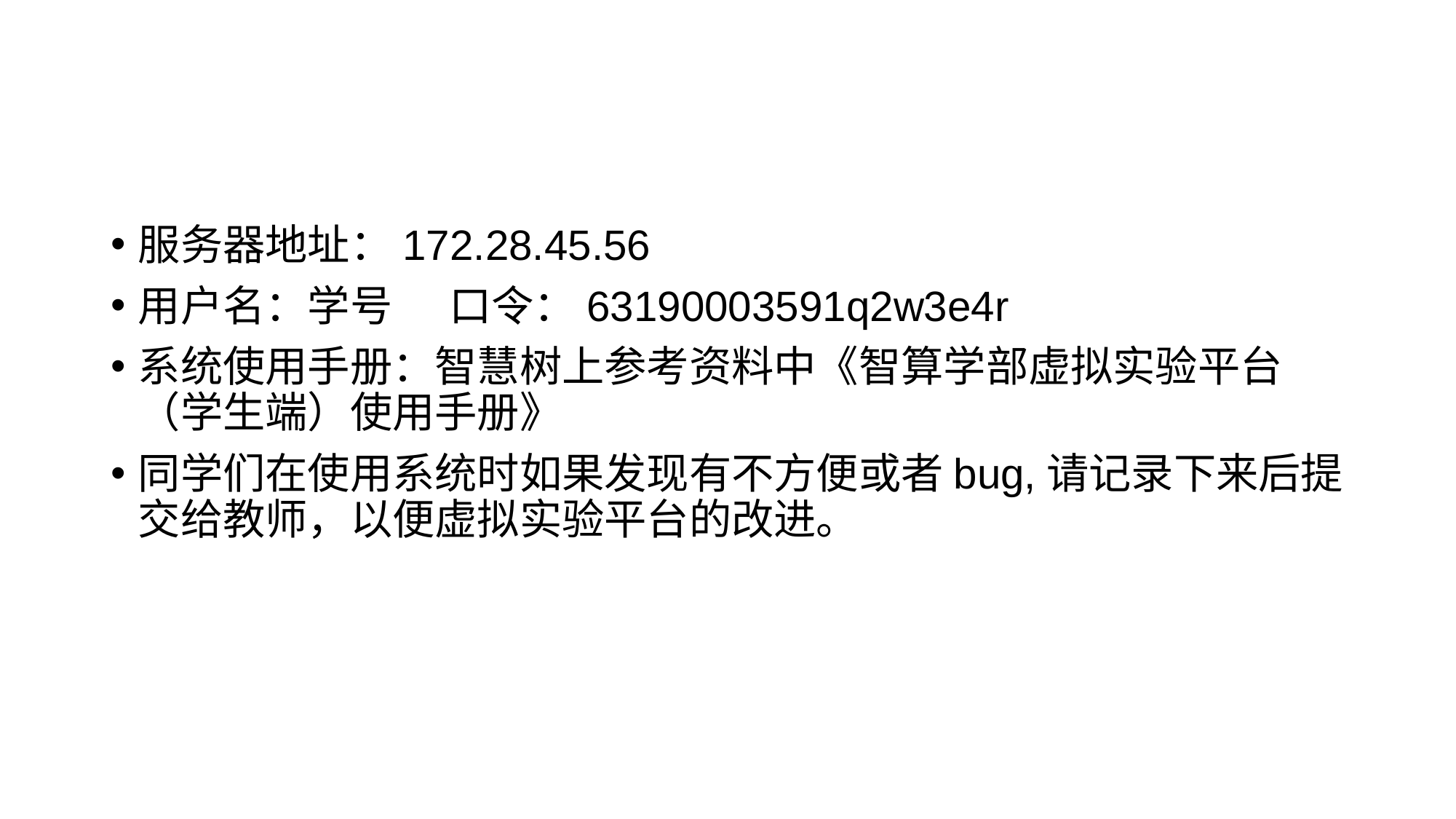

#
服务器地址：172.28.45.56
用户名：学号      口令：63190003591q2w3e4r
系统使用手册：智慧树上参考资料中《智算学部虚拟实验平台（学生端）使用手册》
同学们在使用系统时如果发现有不方便或者bug,请记录下来后提交给教师，以便虚拟实验平台的改进。